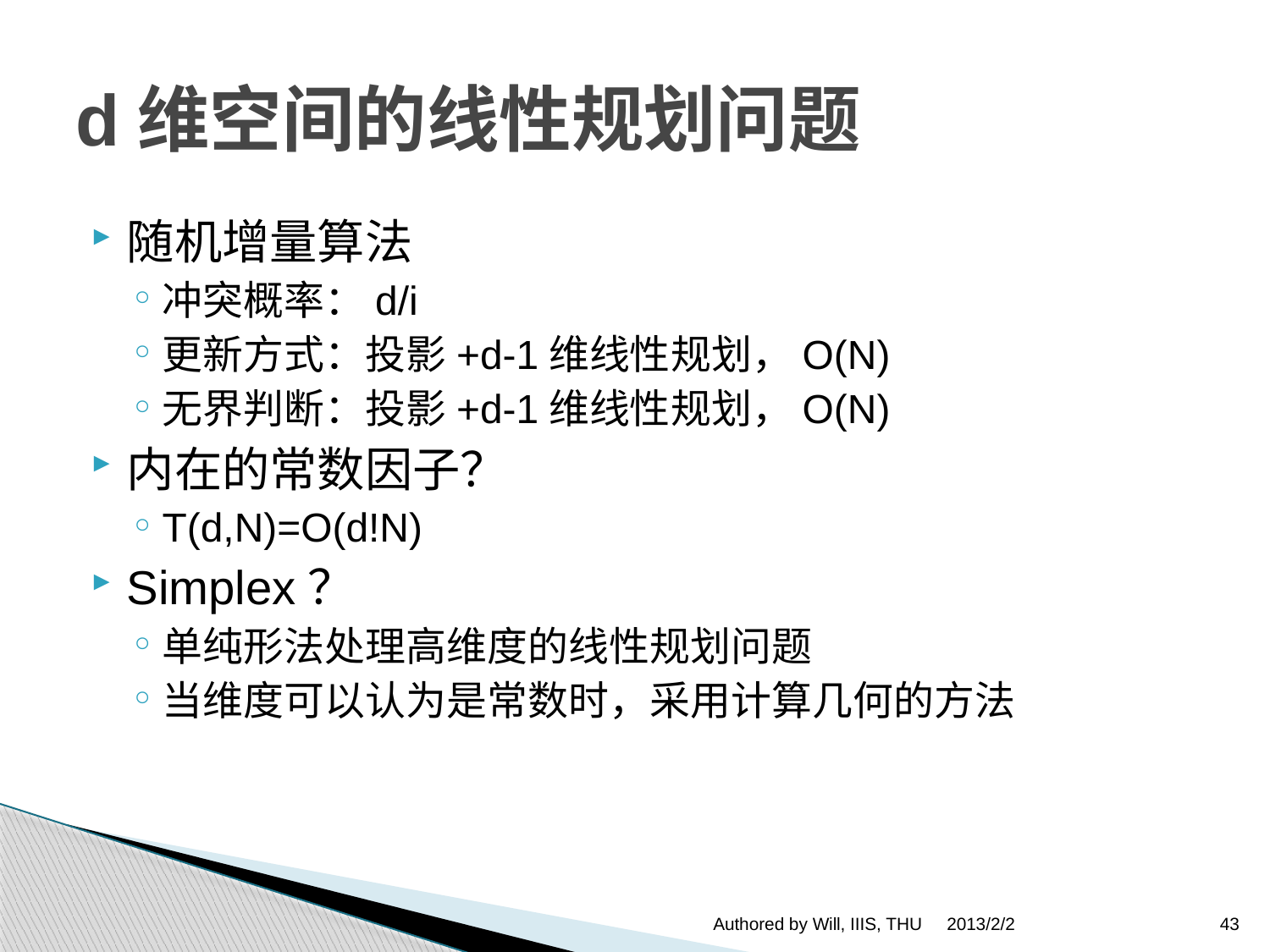

# d维空间的线性规划问题
随机增量算法
冲突概率：d/i
更新方式：投影+d-1维线性规划，O(N)
无界判断：投影+d-1维线性规划，O(N)
内在的常数因子？
T(d,N)=O(d!N)
Simplex？
单纯形法处理高维度的线性规划问题
当维度可以认为是常数时，采用计算几何的方法
Authored by Will, IIIS, THU
2013/2/2
43